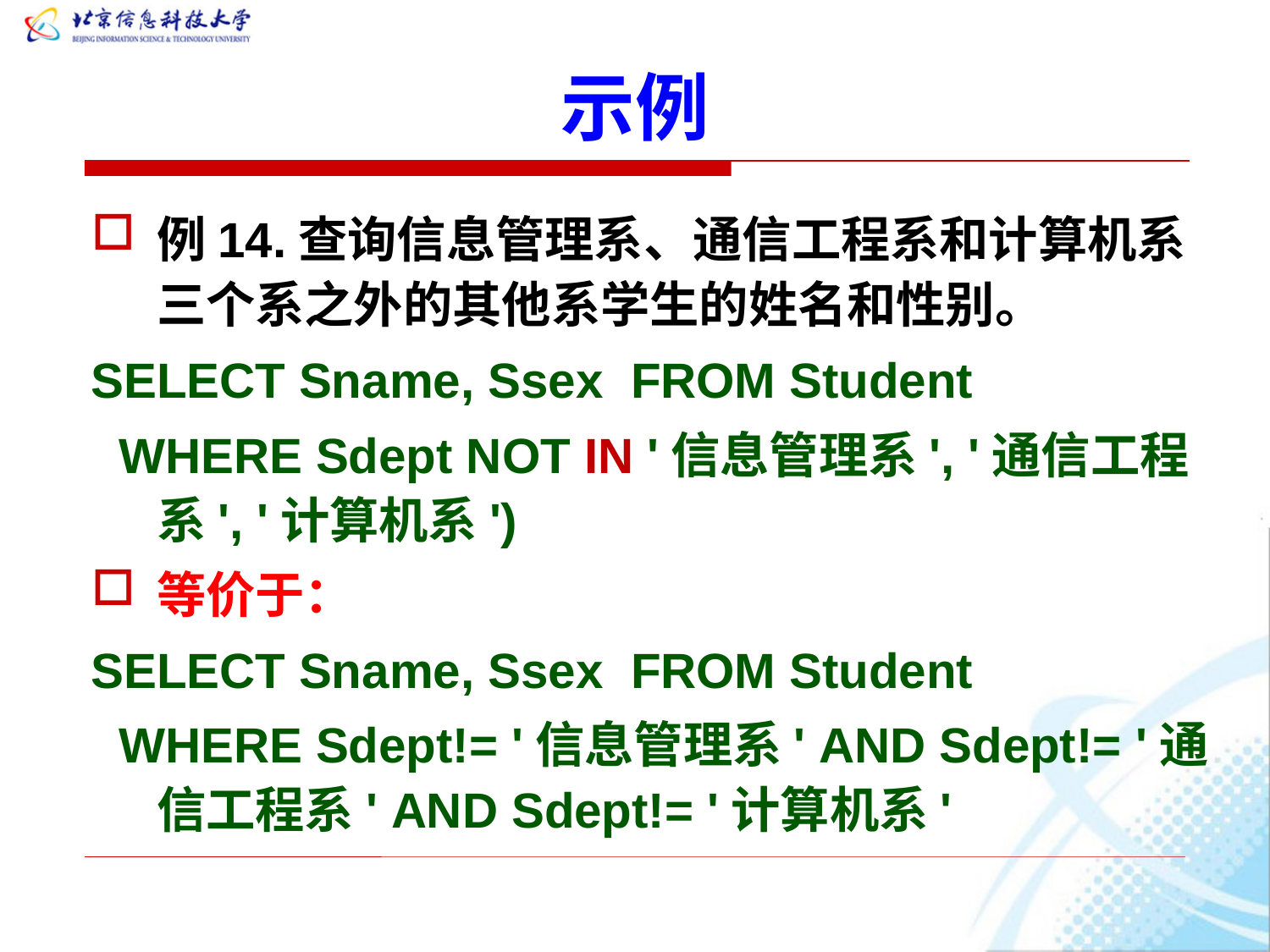

# 示例
例14.查询信息管理系、通信工程系和计算机系三个系之外的其他系学生的姓名和性别。
SELECT Sname, Ssex  FROM Student
  WHERE Sdept NOT IN '信息管理系', '通信工程系', '计算机系')
等价于：
SELECT Sname, Ssex  FROM Student
  WHERE Sdept!= '信息管理系' AND Sdept!= '通信工程系' AND Sdept!= '计算机系'

29